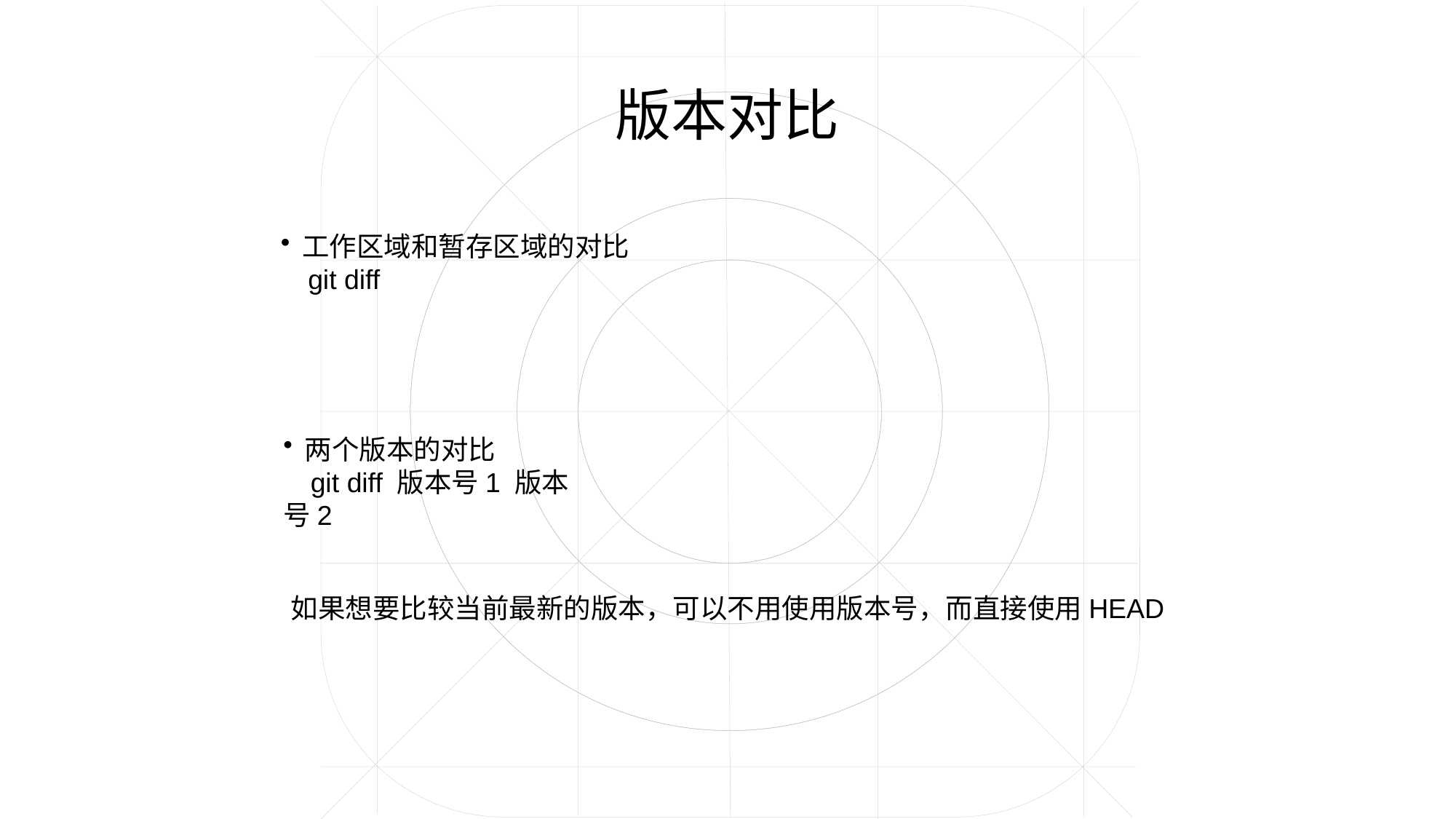

版本对比
工作区域和暂存区域的对比
git diff
两个版本的对比
git diff 版本号1 版本号2
如果想要比较当前最新的版本，可以不用使用版本号，而直接使用HEAD